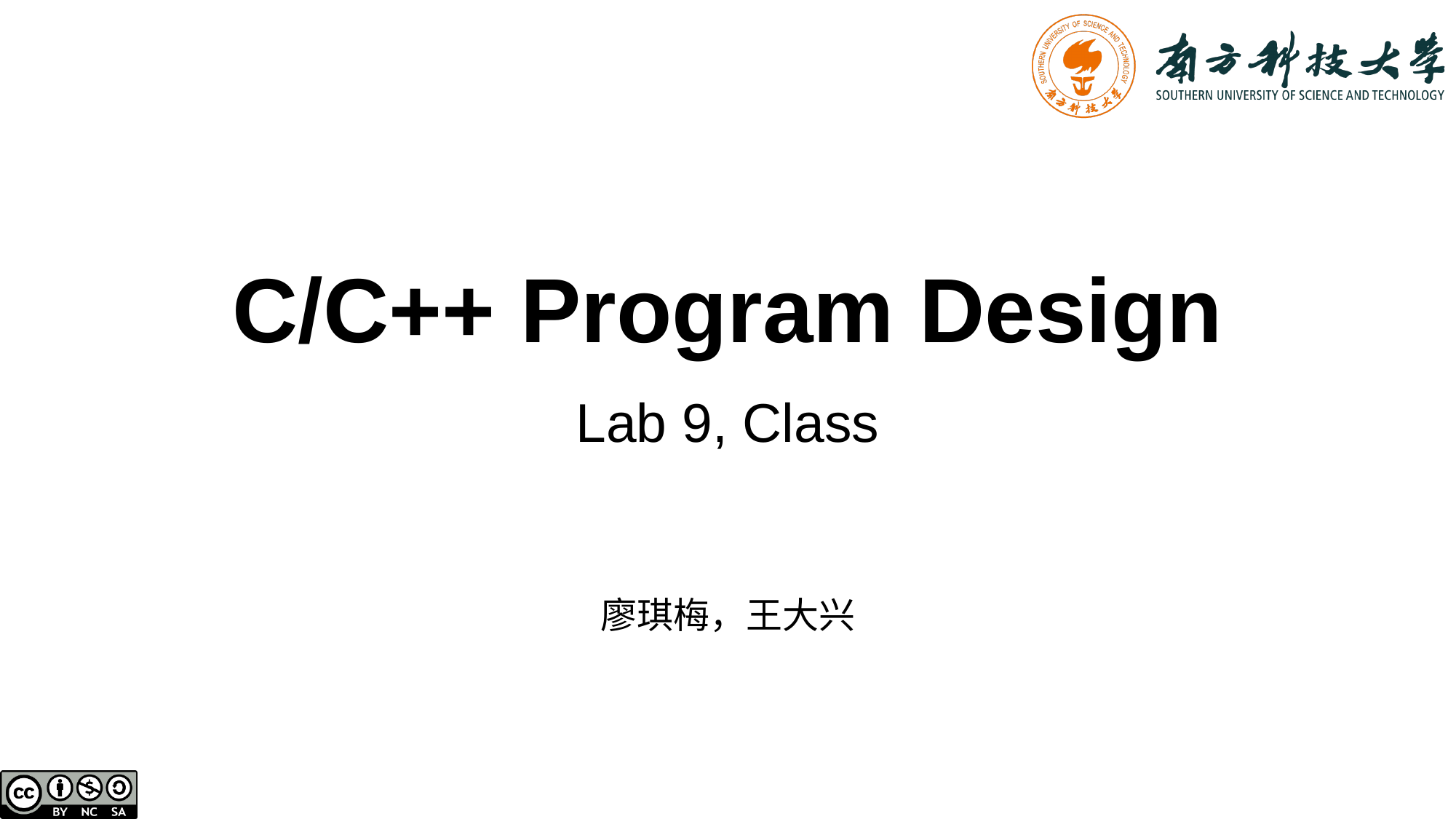

# C/C++ Program Design
Lab 9, Class

廖琪梅，王大兴